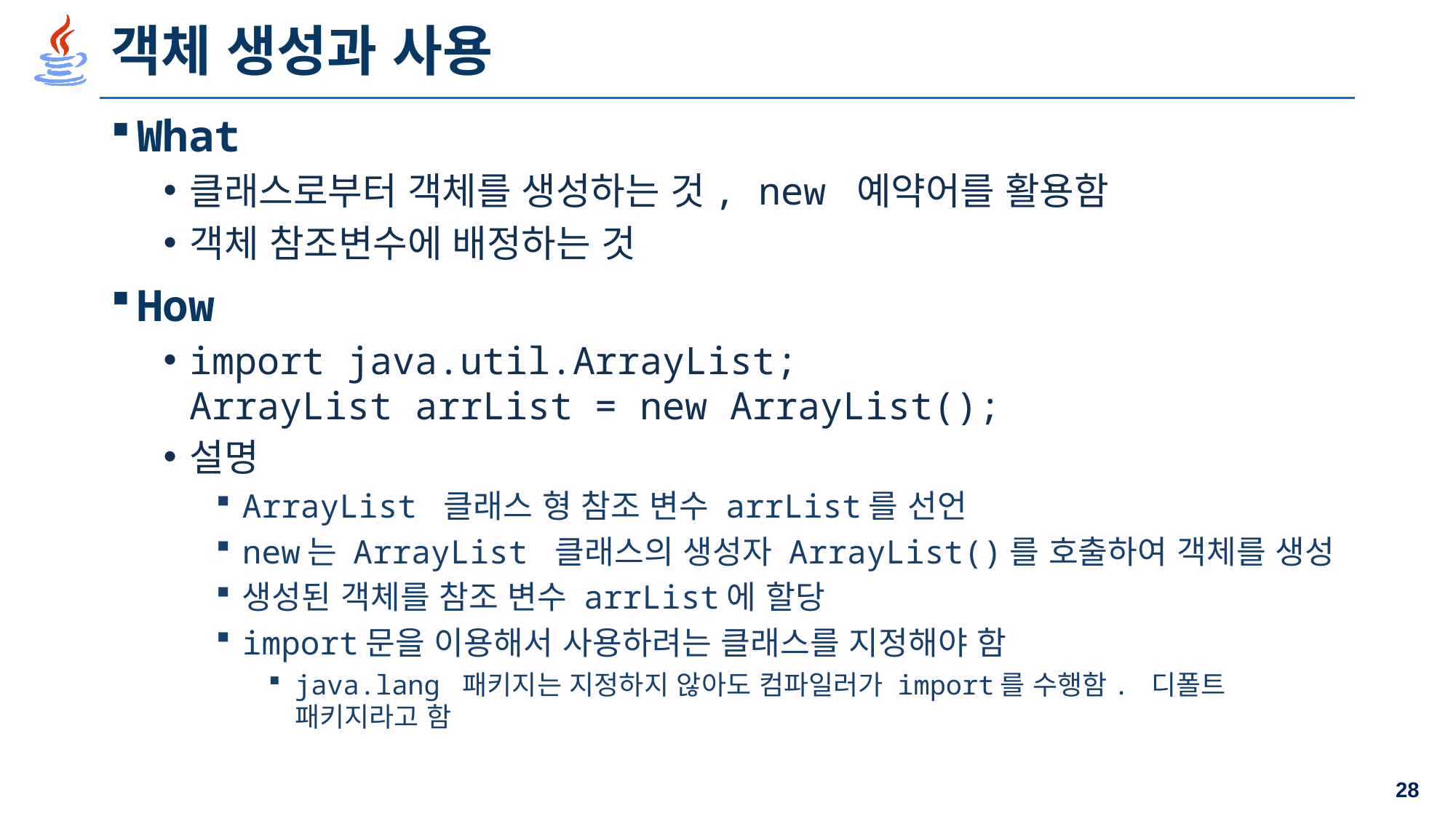

# 객체 생성과 사용
What
클래스로부터 객체를 생성하는 것, new 예약어를 활용함
객체 참조변수에 배정하는 것
How
import java.util.ArrayList;
ArrayList arrList = new ArrayList();
설명
ArrayList 클래스 형 참조 변수 arrList를 선언
new는 ArrayList 클래스의 생성자 ArrayList()를 호출하여 객체를 생성
생성된 객체를 참조 변수 arrList에 할당
import문을 이용해서 사용하려는 클래스를 지정해야 함
java.lang 패키지는 지정하지 않아도 컴파일러가 import를 수행함. 디폴트 패키지라고 함

28